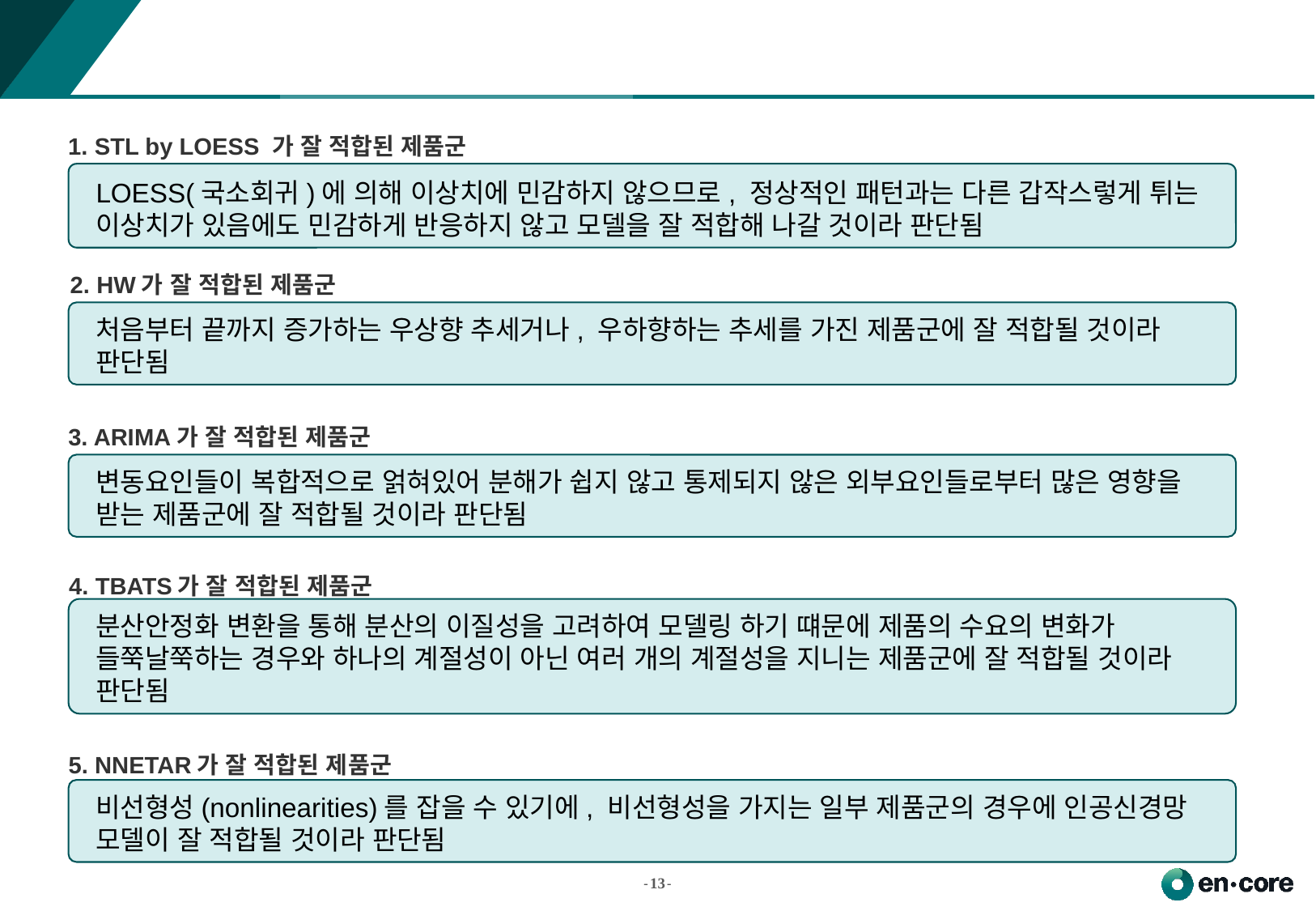

#
1. STL by LOESS 가 잘 적합된 제품군

LOESS(국소회귀)에 의해 이상치에 민감하지 않으므로, 정상적인 패턴과는 다른 갑작스렇게 튀는 이상치가 있음에도 민감하게 반응하지 않고 모델을 잘 적합해 나갈 것이라 판단됨
2. HW가 잘 적합된 제품군

처음부터 끝까지 증가하는 우상향 추세거나, 우하향하는 추세를 가진 제품군에 잘 적합될 것이라 판단됨
3. ARIMA가 잘 적합된 제품군

변동요인들이 복합적으로 얽혀있어 분해가 쉽지 않고 통제되지 않은 외부요인들로부터 많은 영향을 받는 제품군에 잘 적합될 것이라 판단됨
4. TBATS가 잘 적합된 제품군

분산안정화 변환을 통해 분산의 이질성을 고려하여 모델링 하기 떄문에 제품의 수요의 변화가 들쭉날쭉하는 경우와 하나의 계절성이 아닌 여러 개의 계절성을 지니는 제품군에 잘 적합될 것이라 판단됨
5. NNETAR가 잘 적합된 제품군

비선형성(nonlinearities)를 잡을 수 있기에, 비선형성을 가지는 일부 제품군의 경우에 인공신경망 모델이 잘 적합될 것이라 판단됨